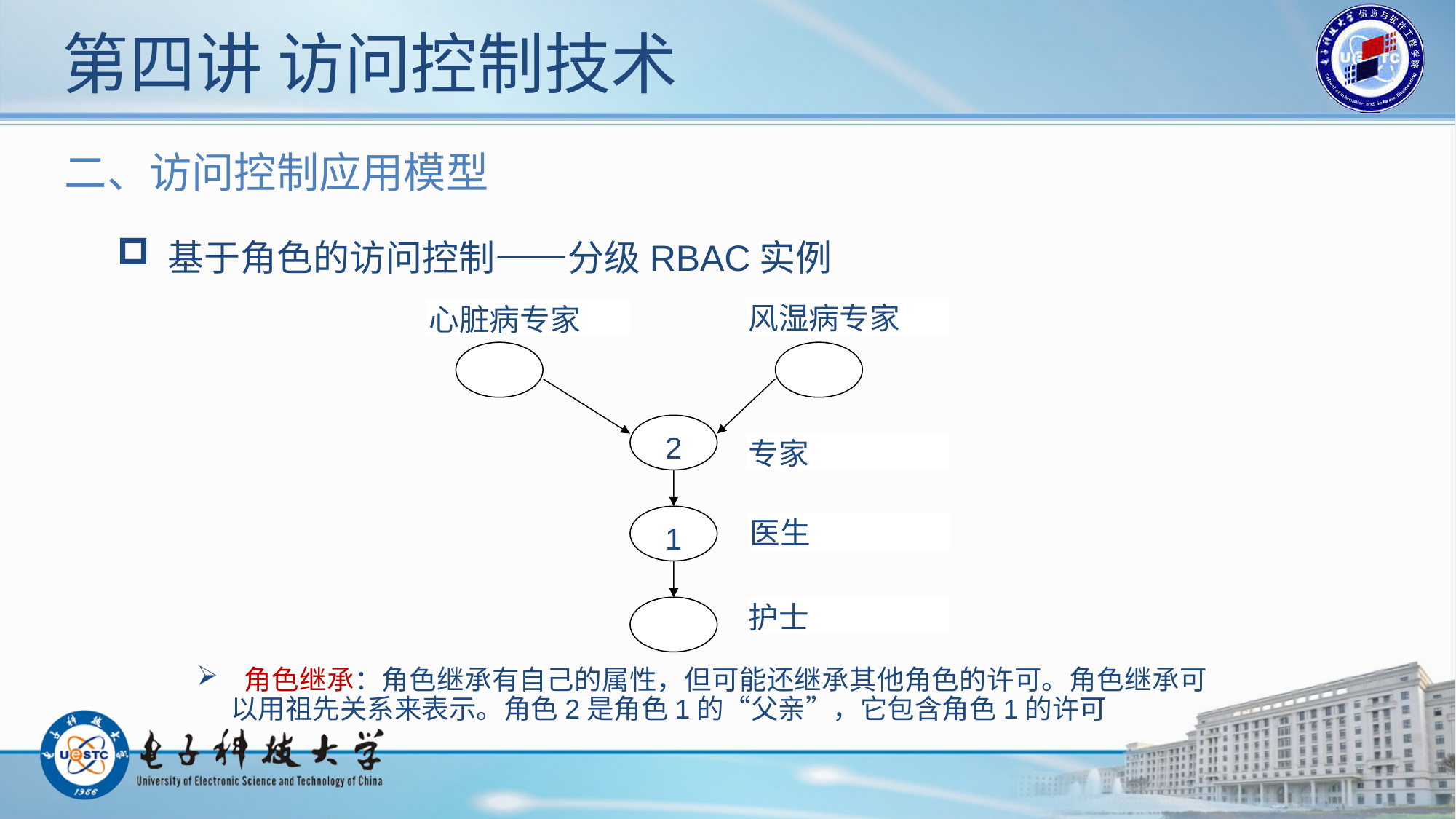

# 第四讲 访问控制技术
二、访问控制应用模型
 基于角色的访问控制——分级RBAC实例
风湿病专家
心脏病专家

2
专家

1
医生

护士
 角色继承：角色继承有自己的属性，但可能还继承其他角色的许可。角色继承可以用祖先关系来表示。角色2是角色1的“父亲”，它包含角色1的许可